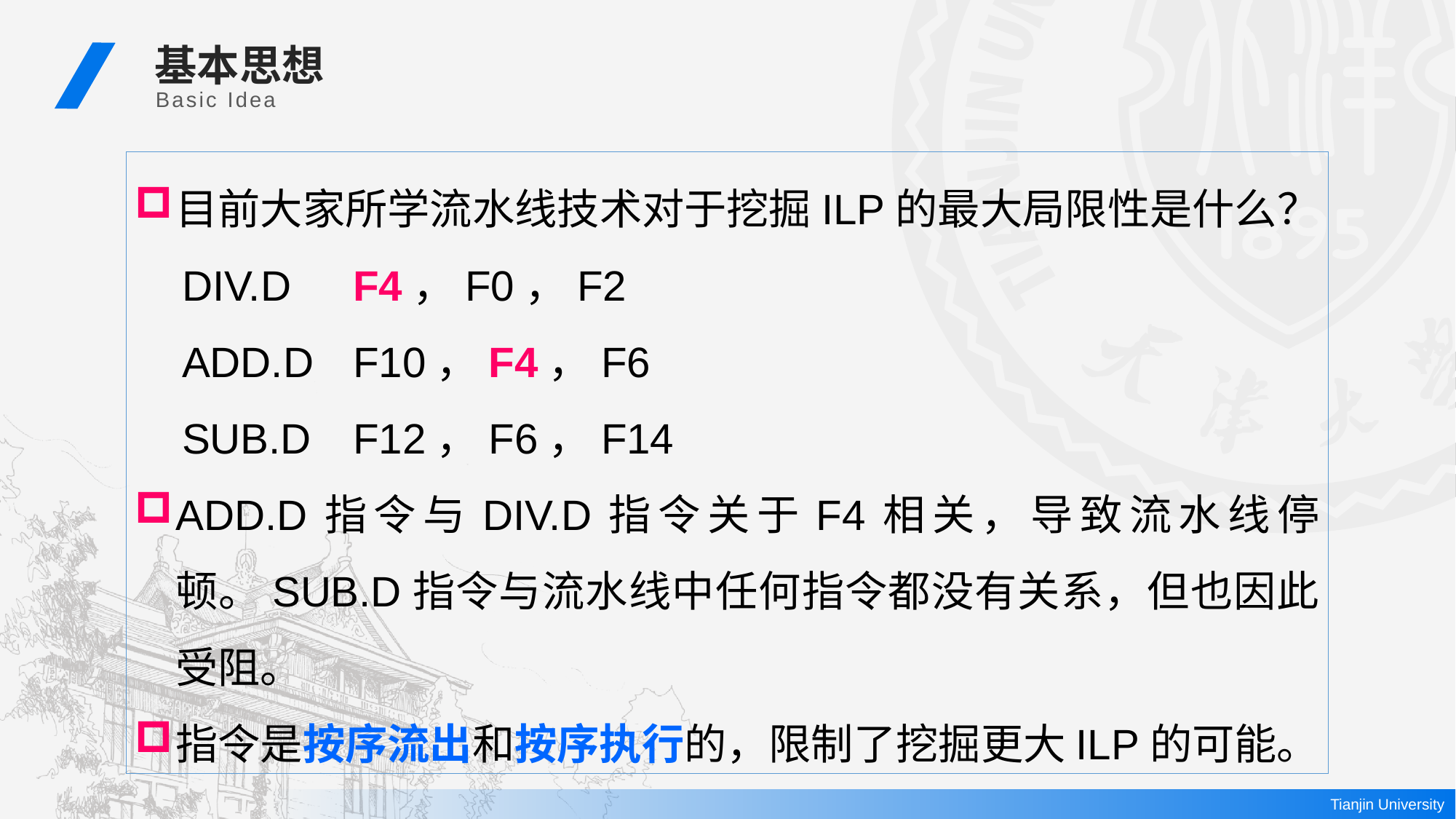

基本思想
Basic Idea
目前大家所学流水线技术对于挖掘ILP的最大局限性是什么？
    DIV.D	F4，F0，F2
    ADD.D	F10，F4，F6
    SUB.D	F12，F6，F14
ADD.D指令与DIV.D指令关于F4相关，导致流水线停顿。SUB.D指令与流水线中任何指令都没有关系，但也因此受阻。
指令是按序流出和按序执行的，限制了挖掘更大ILP的可能。